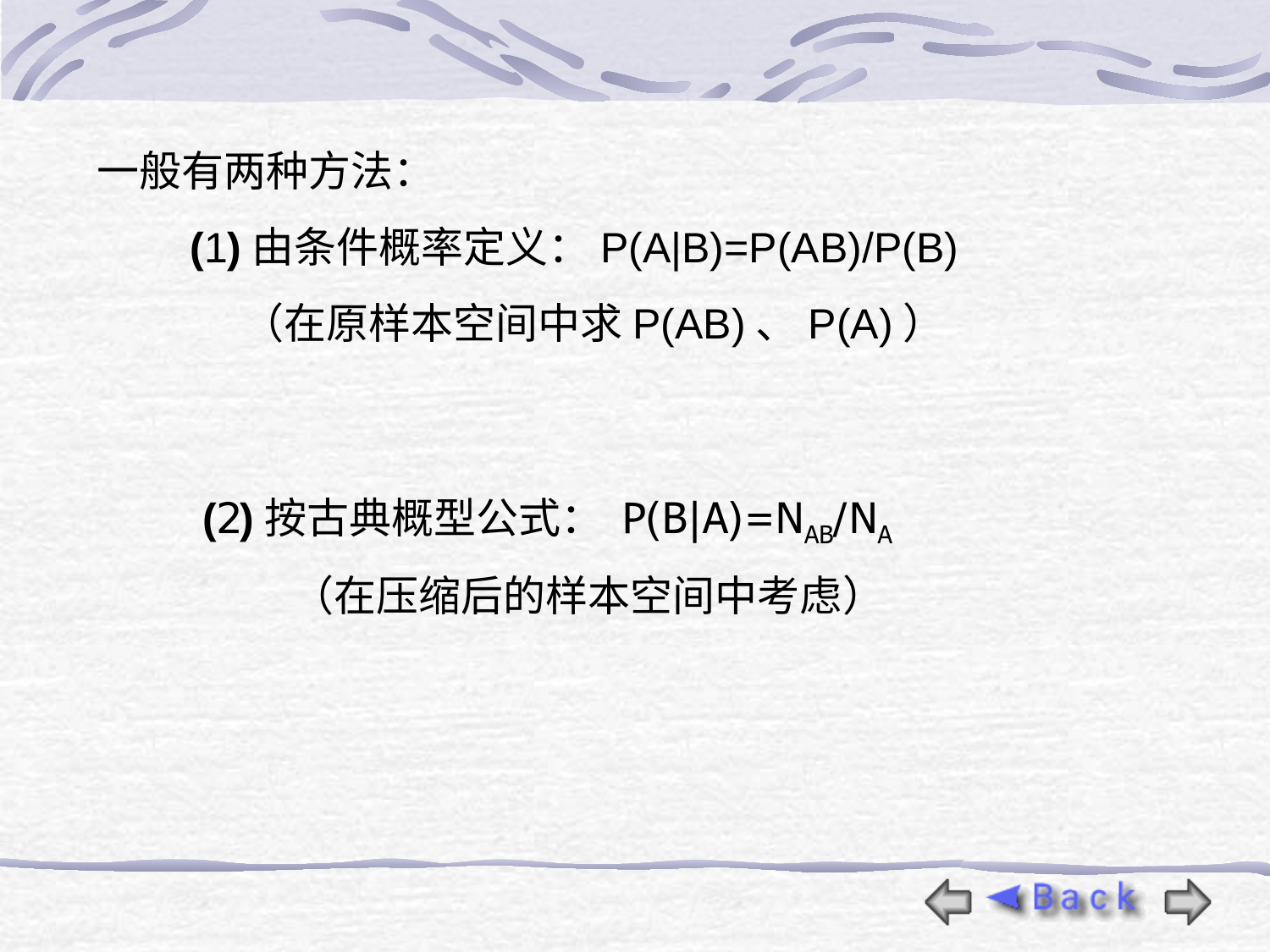

一般有两种方法：
  (1)由条件概率定义：P(A|B)=P(AB)/P(B)
      （在原样本空间中求P(AB)、P(A)）
(2)按古典概型公式： P(B|A)=NAB/NA
      （在压缩后的样本空间中考虑）